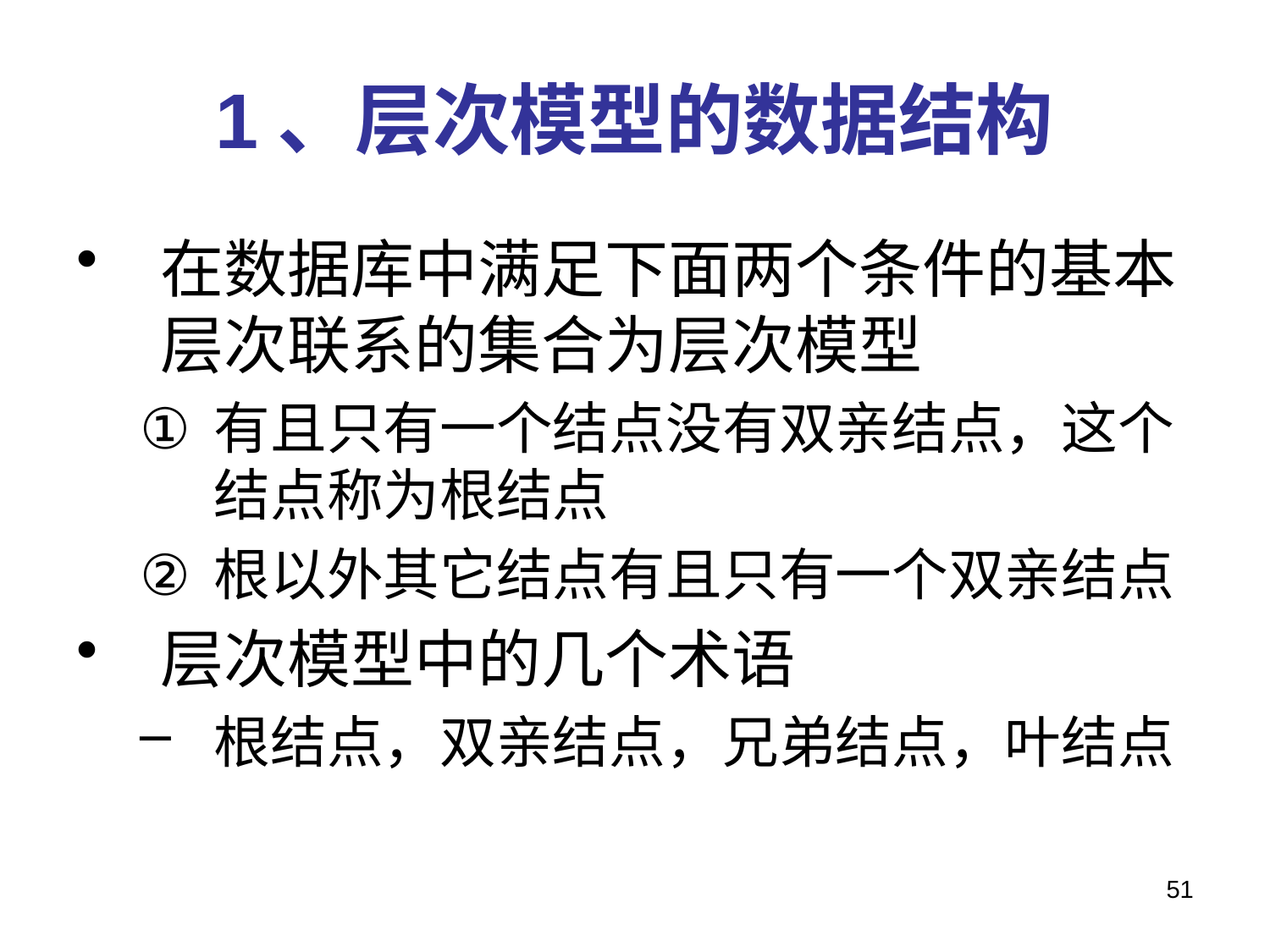

# 1、层次模型的数据结构
在数据库中满足下面两个条件的基本层次联系的集合为层次模型
有且只有一个结点没有双亲结点，这个结点称为根结点
根以外其它结点有且只有一个双亲结点
层次模型中的几个术语
根结点，双亲结点，兄弟结点，叶结点
51